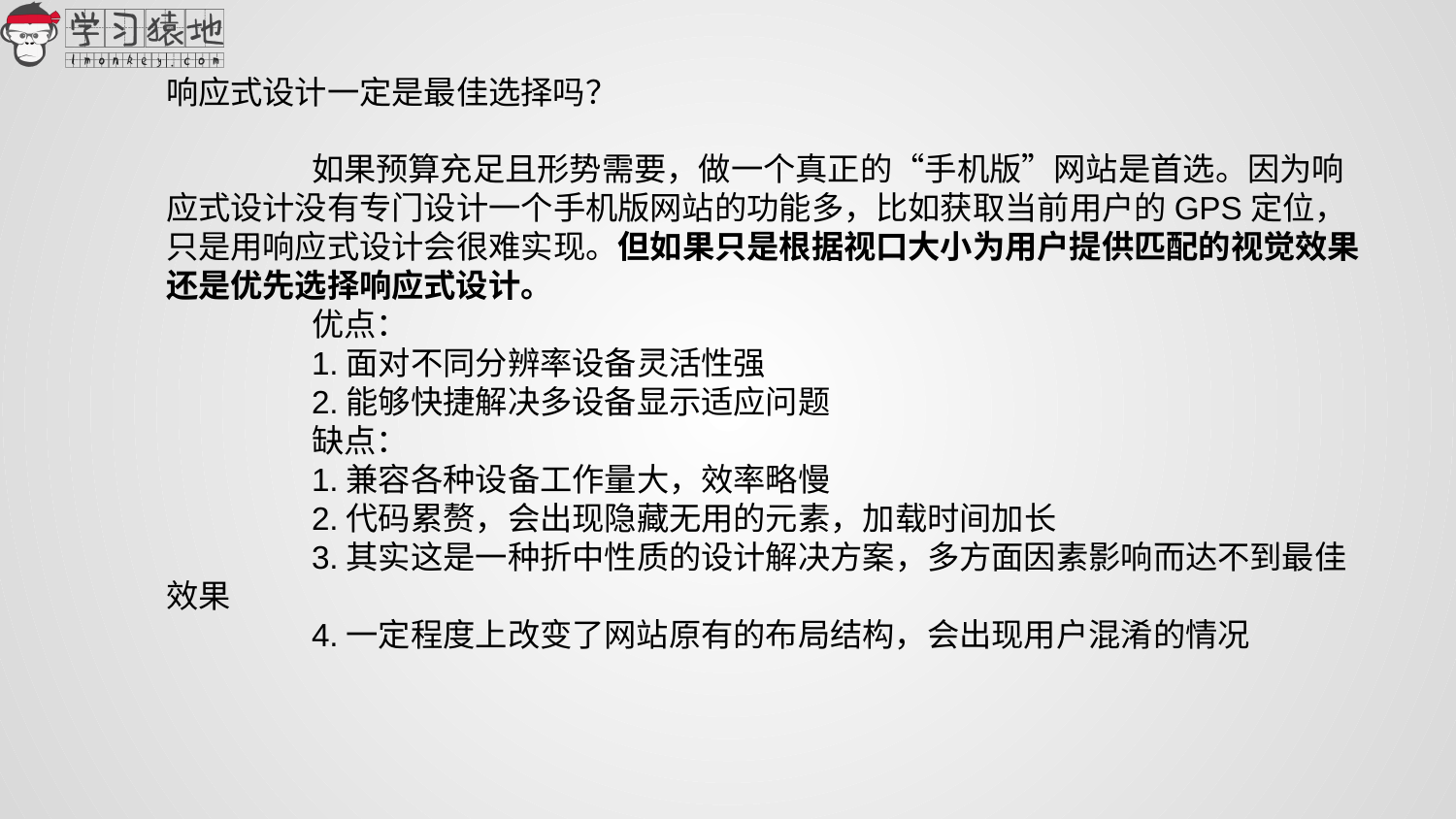

响应式设计一定是最佳选择吗？

	如果预算充足且形势需要，做一个真正的“手机版”网站是首选。因为响应式设计没有专门设计一个手机版网站的功能多，比如获取当前用户的GPS定位，只是用响应式设计会很难实现。但如果只是根据视口大小为用户提供匹配的视觉效果还是优先选择响应式设计。
	优点：
	1.面对不同分辨率设备灵活性强
	2.能够快捷解决多设备显示适应问题
	缺点：
	1.兼容各种设备工作量大，效率略慢
	2.代码累赘，会出现隐藏无用的元素，加载时间加长
	3.其实这是一种折中性质的设计解决方案，多方面因素影响而达不到最佳效果
	4.一定程度上改变了网站原有的布局结构，会出现用户混淆的情况